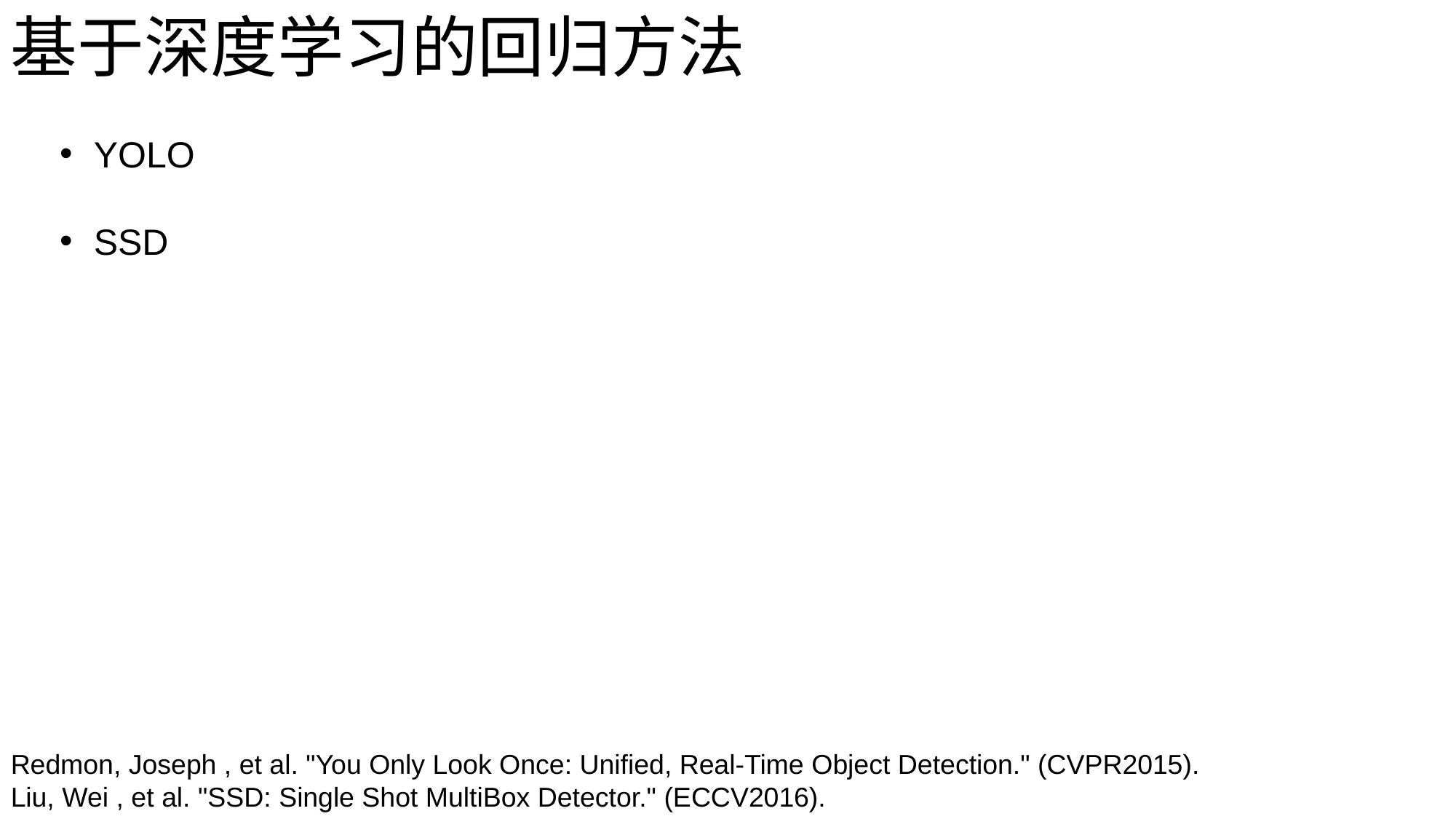

基于深度学习的回归方法
YOLO

SSD

Redmon, Joseph , et al. "You Only Look Once: Unified, Real-Time Object Detection." (CVPR2015).
Liu, Wei , et al. "SSD: Single Shot MultiBox Detector." (ECCV2016).